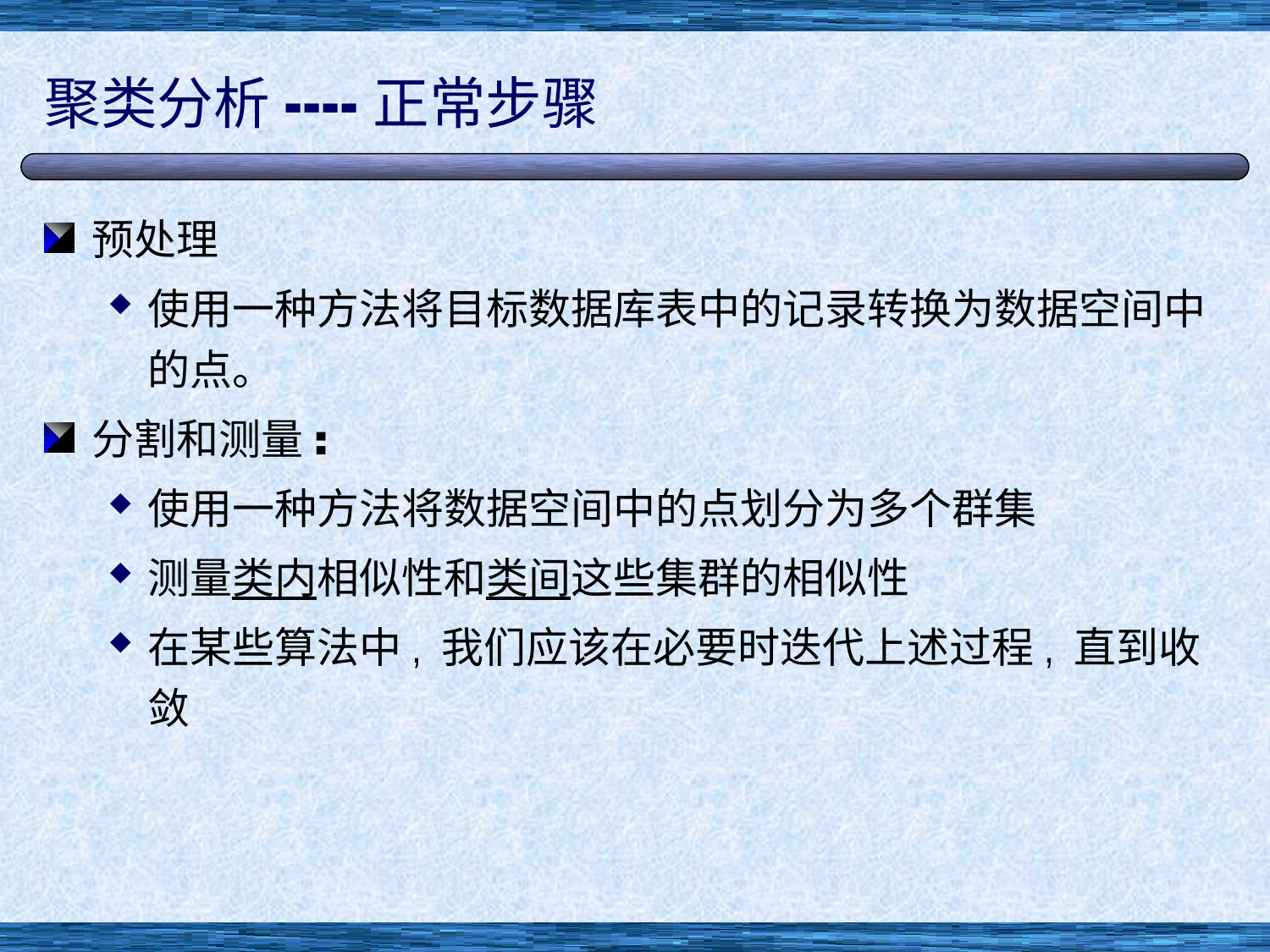

# 聚类分析----正常步骤
预处理
使用一种方法将目标数据库表中的记录转换为数据空间中的点。
分割和测量:
使用一种方法将数据空间中的点划分为多个群集
测量类内相似性和类间这些集群的相似性
在某些算法中, 我们应该在必要时迭代上述过程, 直到收敛